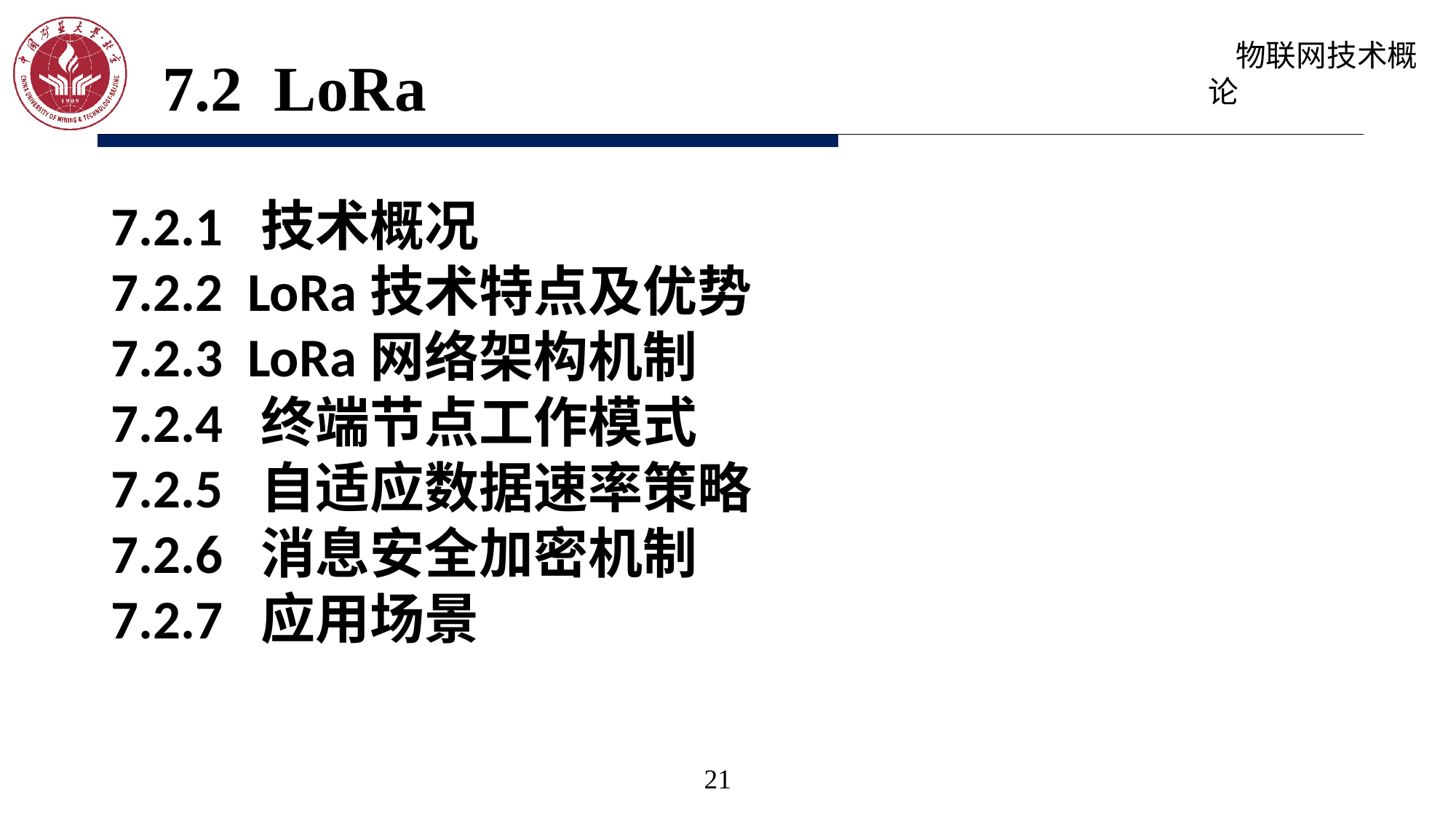

7.2  LoRa
7.2.1  技术概况
7.2.2  LoRa技术特点及优势
7.2.3  LoRa网络架构机制
7.2.4  终端节点工作模式
7.2.5  自适应数据速率策略
7.2.6  消息安全加密机制
7.2.7  应用场景
21